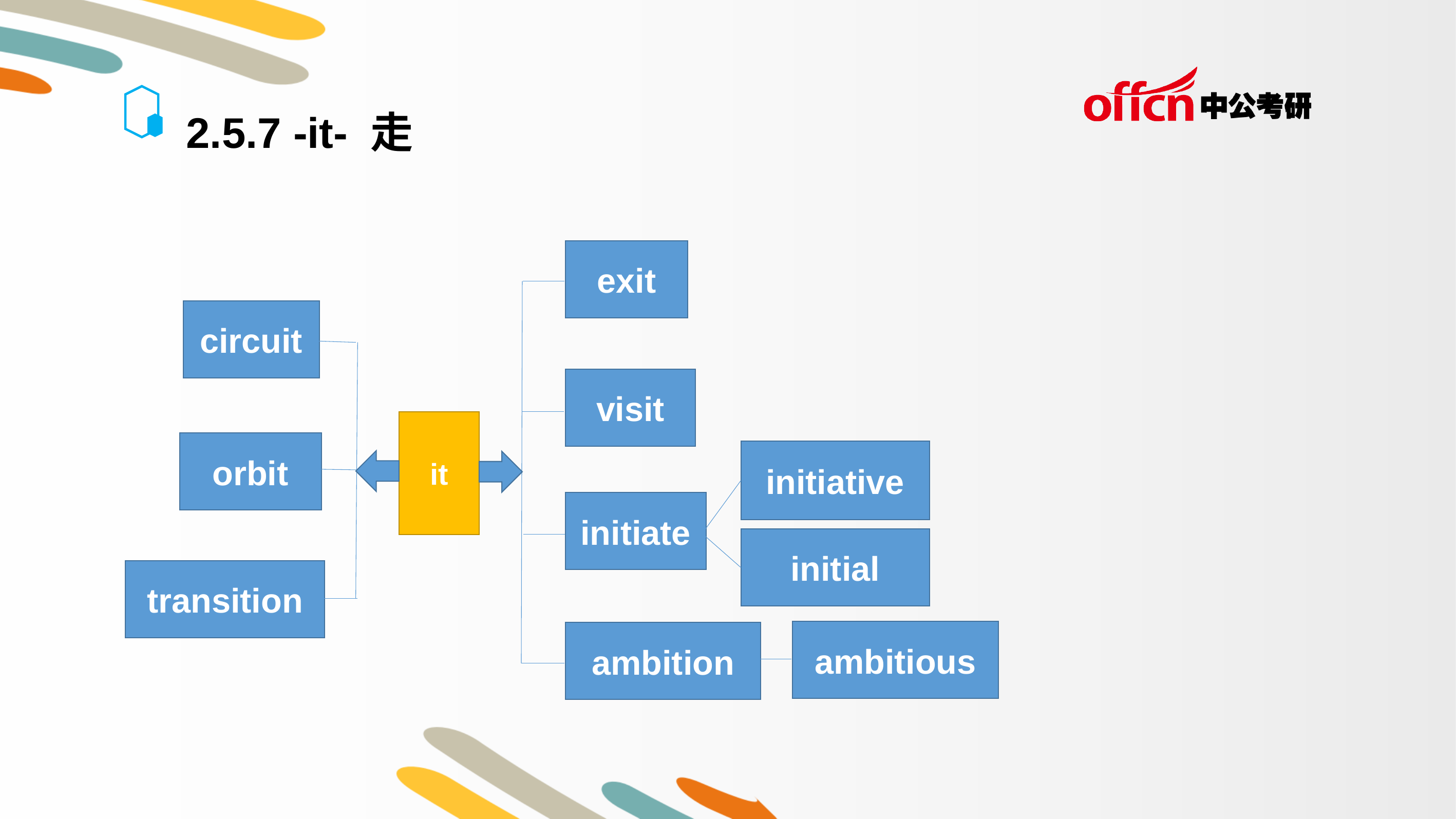

2.5.7 -it- 走
exit
circuit
visit
it
orbit
initiative

initiate
initial
transition
ambitious
ambition